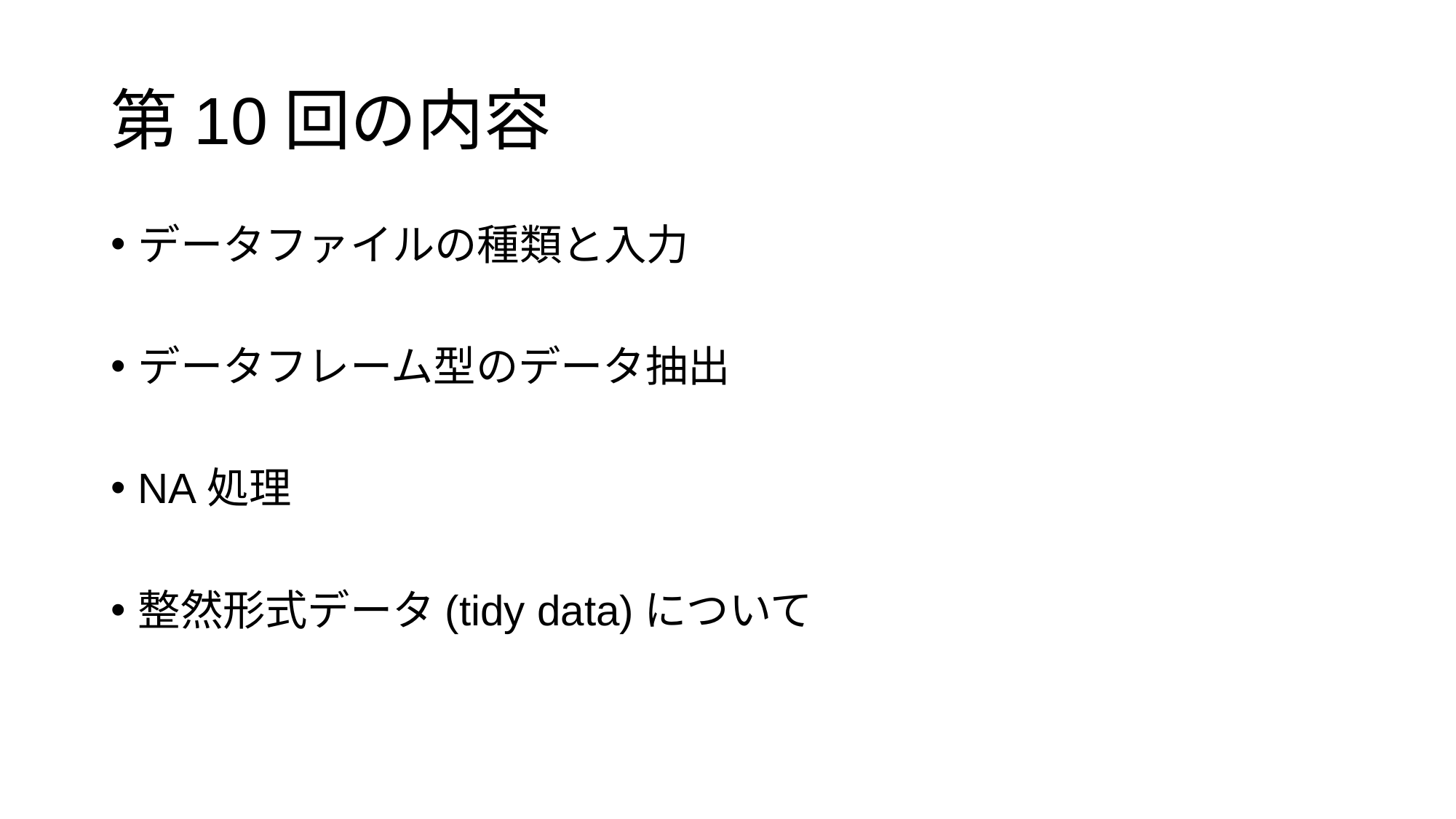

# 第10回の内容
データファイルの種類と入力

データフレーム型のデータ抽出

NA処理

整然形式データ(tidy data)について